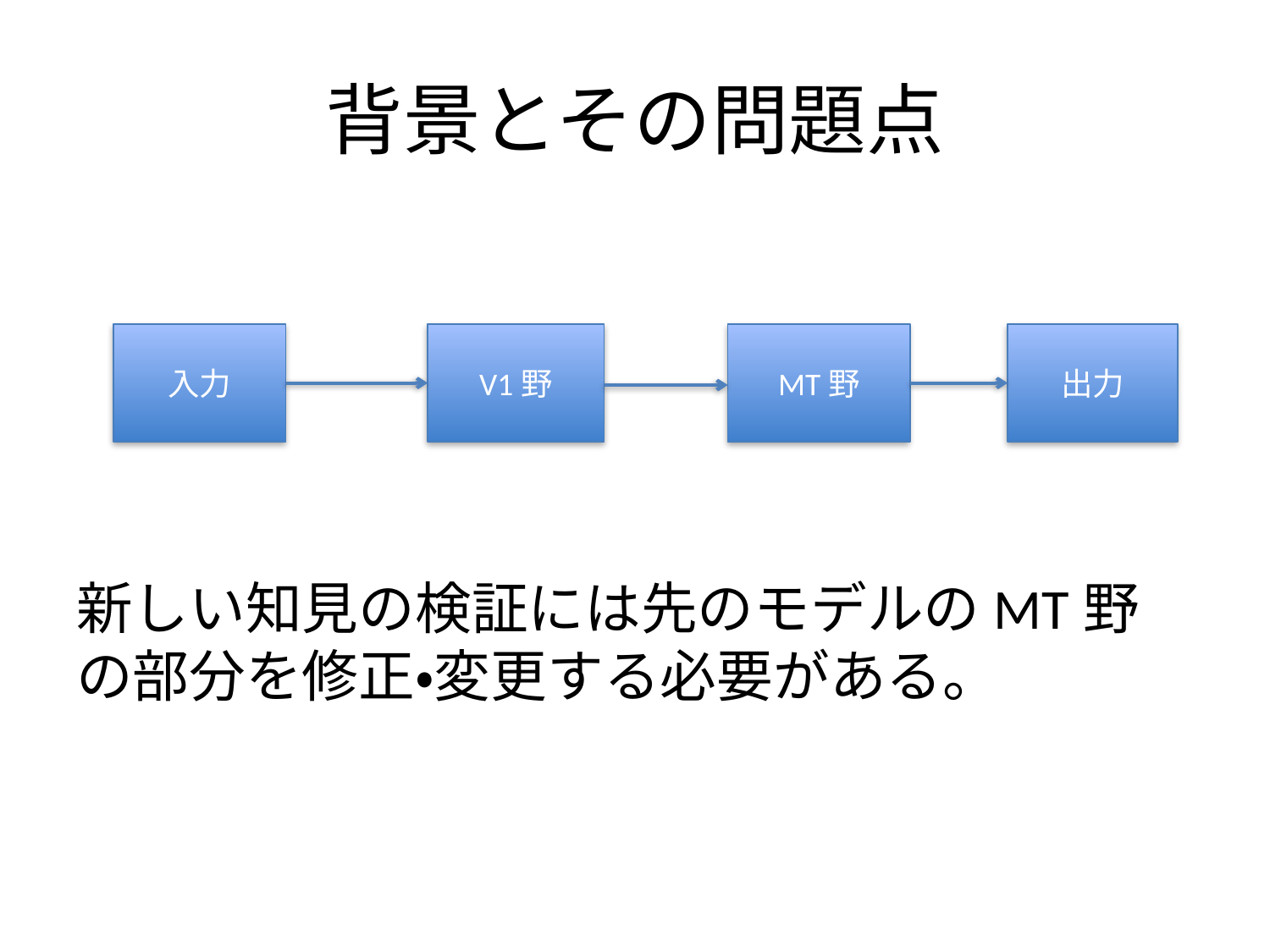

# 背景とその問題点
入力
V1野
MT野
出力
新しい知見の検証には先のモデルのMT野の部分を修正・変更する必要がある。